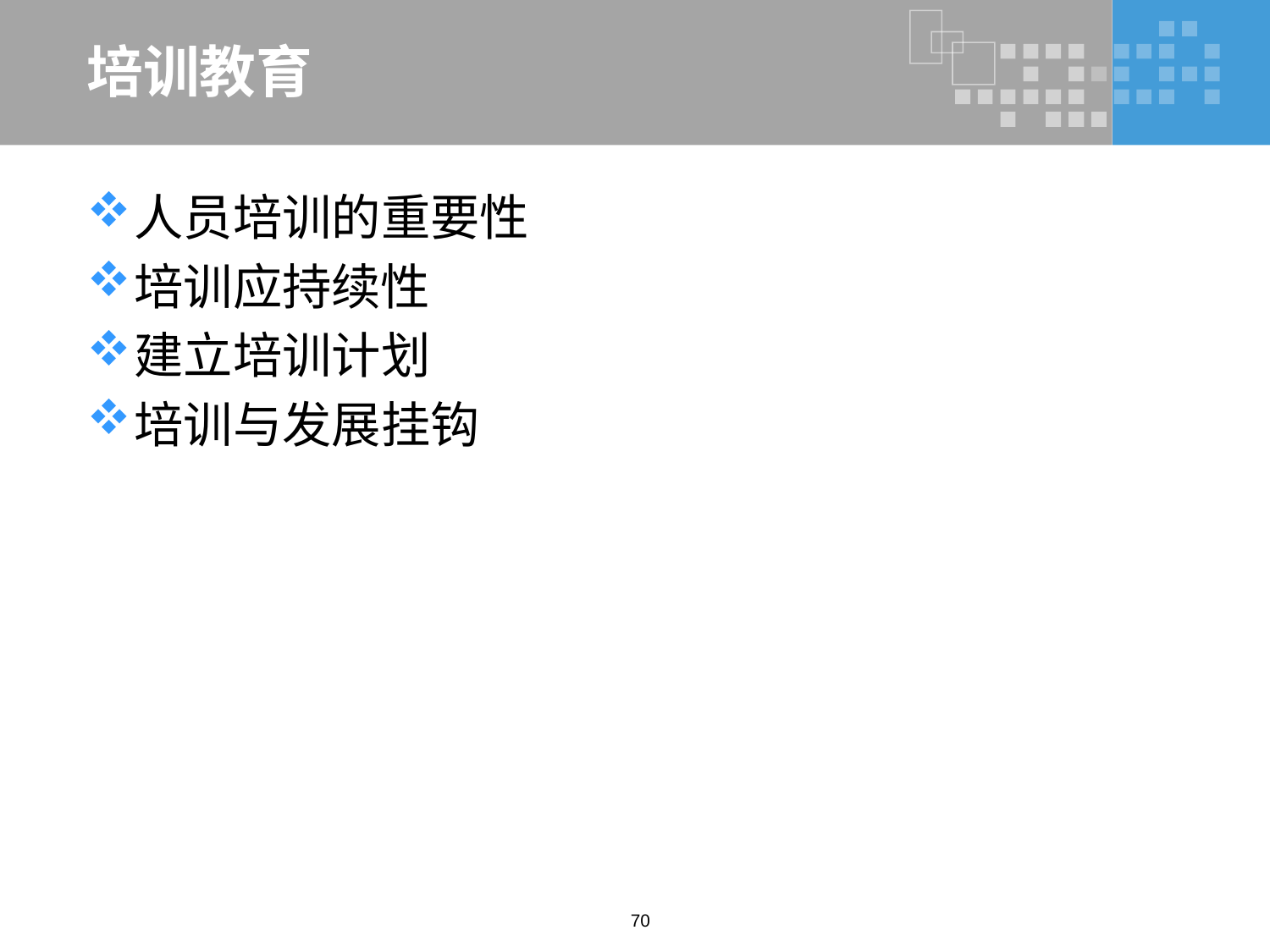

# 培训教育
人员培训的重要性
培训应持续性
建立培训计划
培训与发展挂钩

70